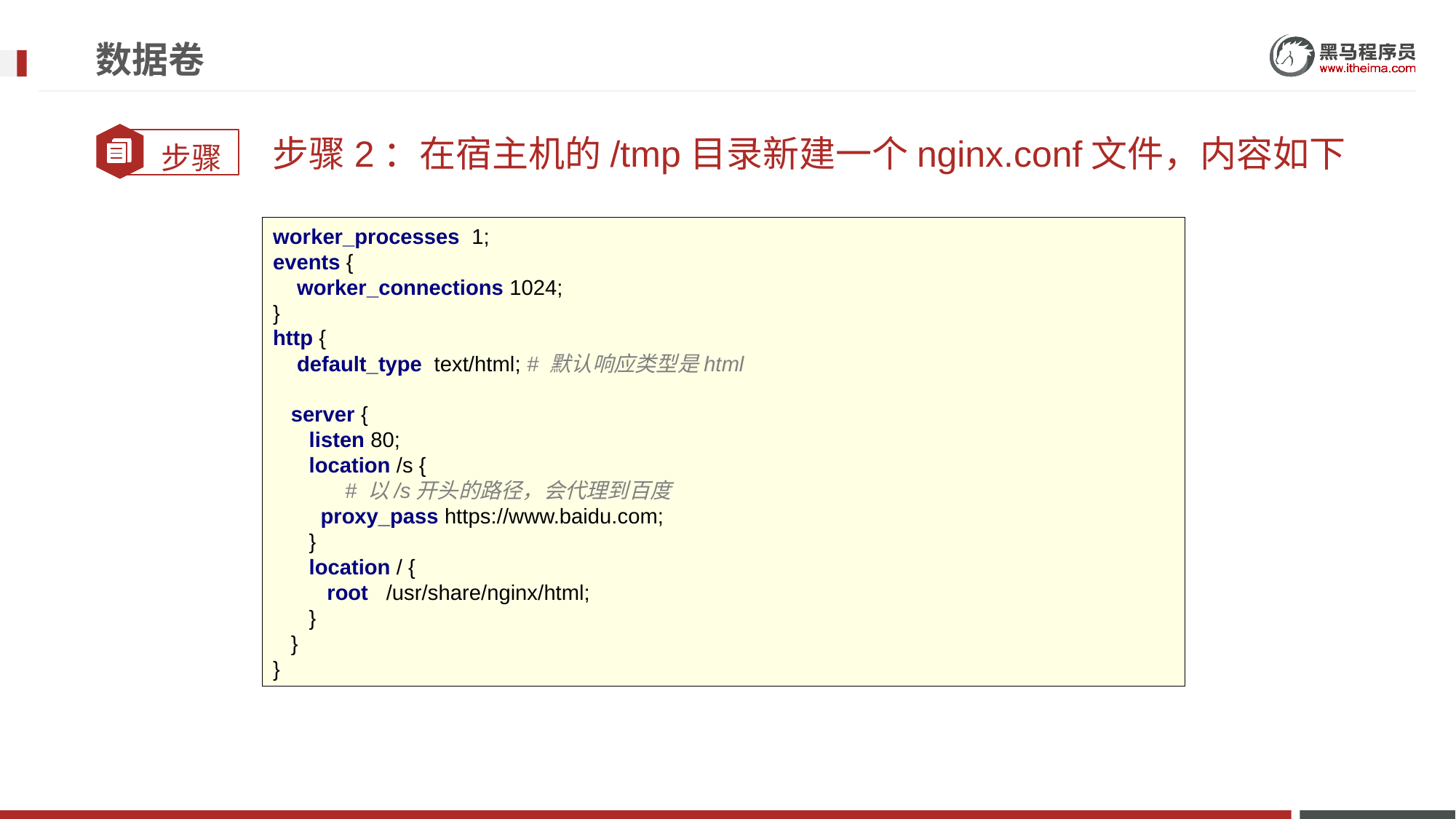

# 数据卷
步骤2：在宿主机的/tmp目录新建一个nginx.conf文件，内容如下
worker_processes  1;
events {
    worker_connections 1024;
}
http {
    default_type  text/html; # 默认响应类型是html
   server {
      listen 80;
      location /s {
            # 以/s开头的路径，会代理到百度
         proxy_pass https://www.baidu.com;
      }
      location / {
         root   /usr/share/nginx/html;
      }
   }
}